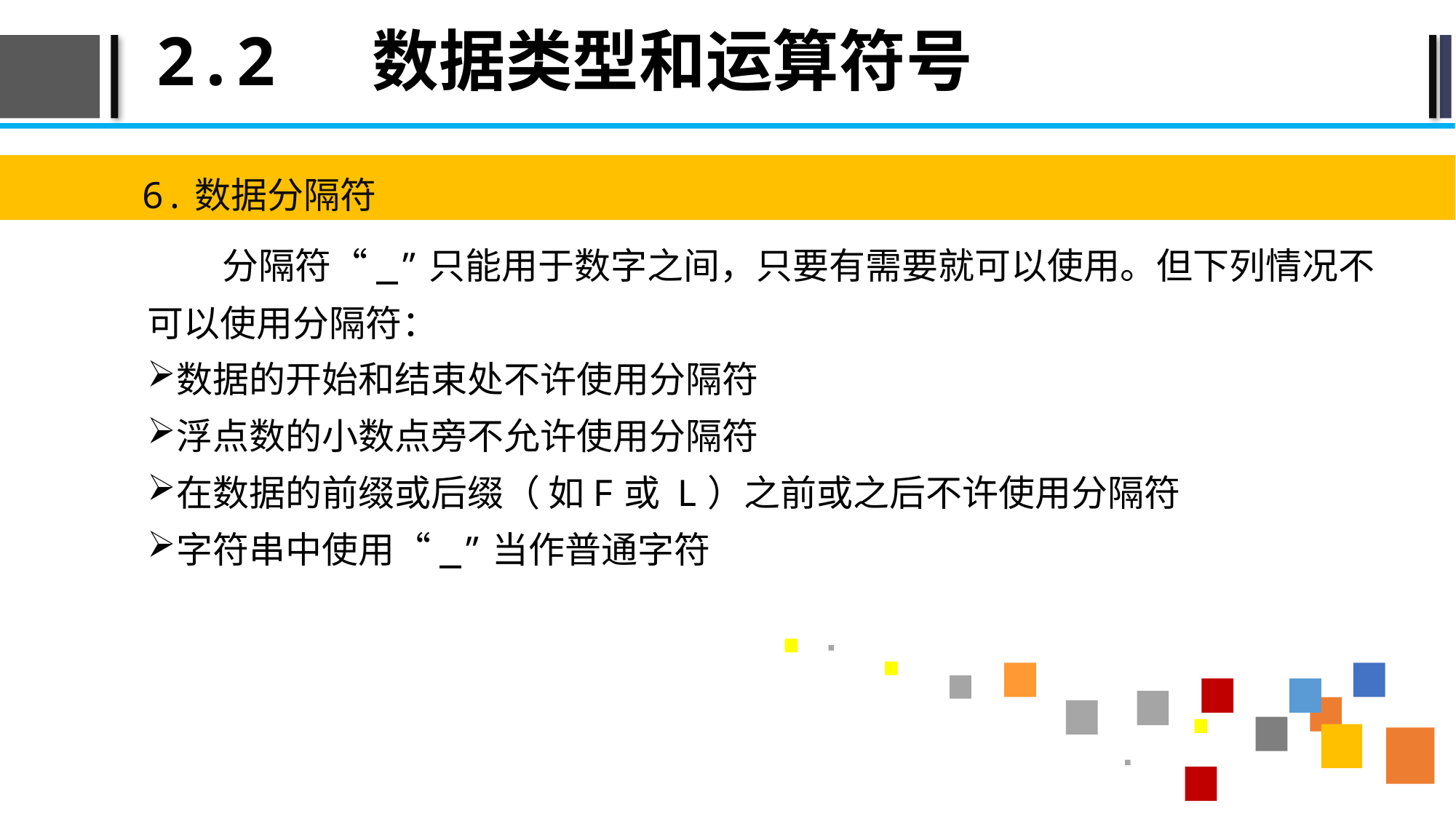

# 2.2  数据类型和运算符号

6.数据分隔符

分隔符“_”只能用于数字之间，只要有需要就可以使用。但下列情况不可以使用分隔符：
数据的开始和结束处不许使用分隔符
浮点数的小数点旁不允许使用分隔符
在数据的前缀或后缀（ 如F或 L）之前或之后不许使用分隔符
字符串中使用“_”当作普通字符